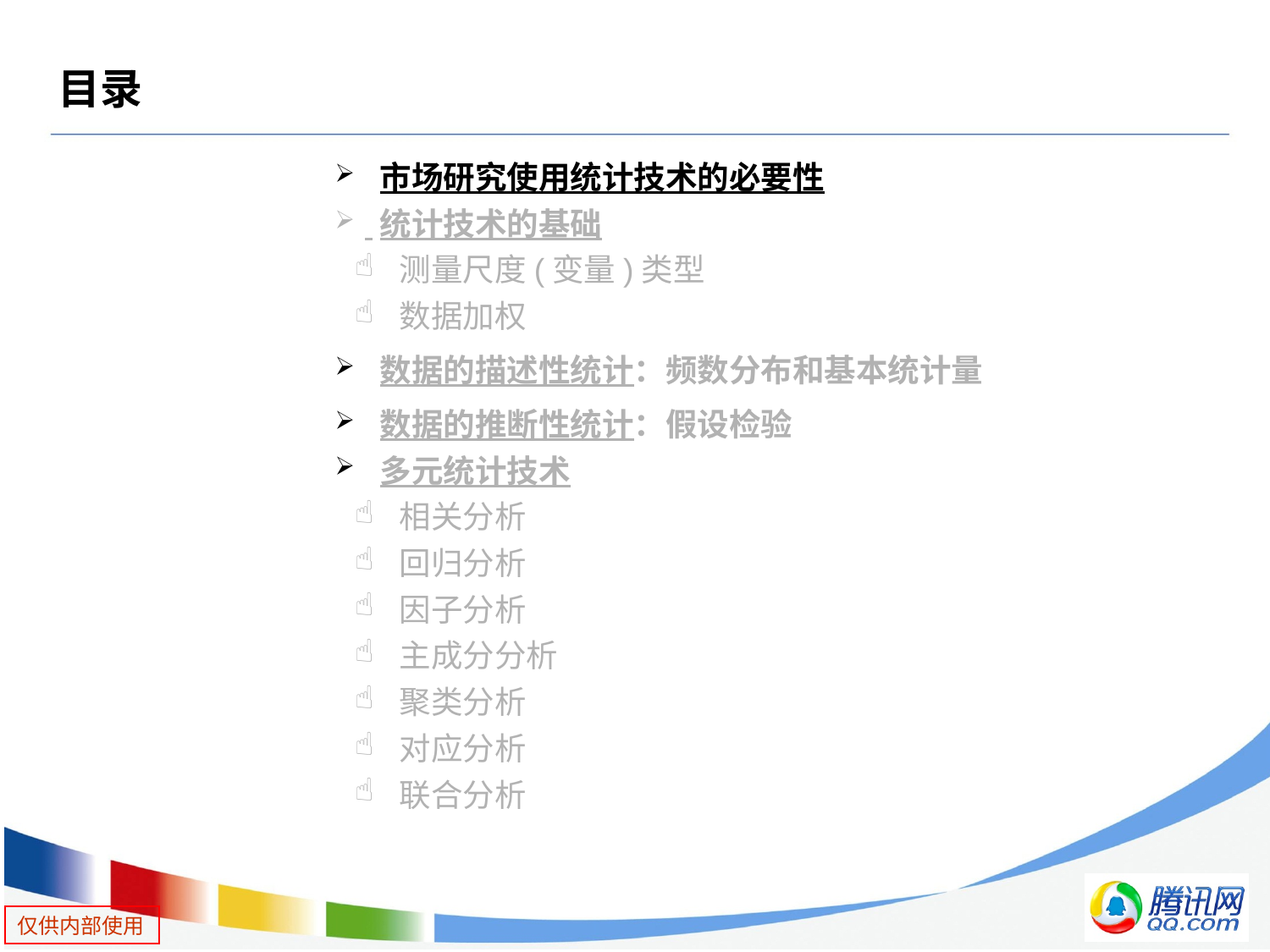

# 目录
 市场研究使用统计技术的必要性
 统计技术的基础
 测量尺度(变量)类型
 数据加权
 数据的描述性统计：频数分布和基本统计量
 数据的推断性统计：假设检验
 多元统计技术
 相关分析
 回归分析
 因子分析
 主成分分析
 聚类分析
 对应分析
 联合分析